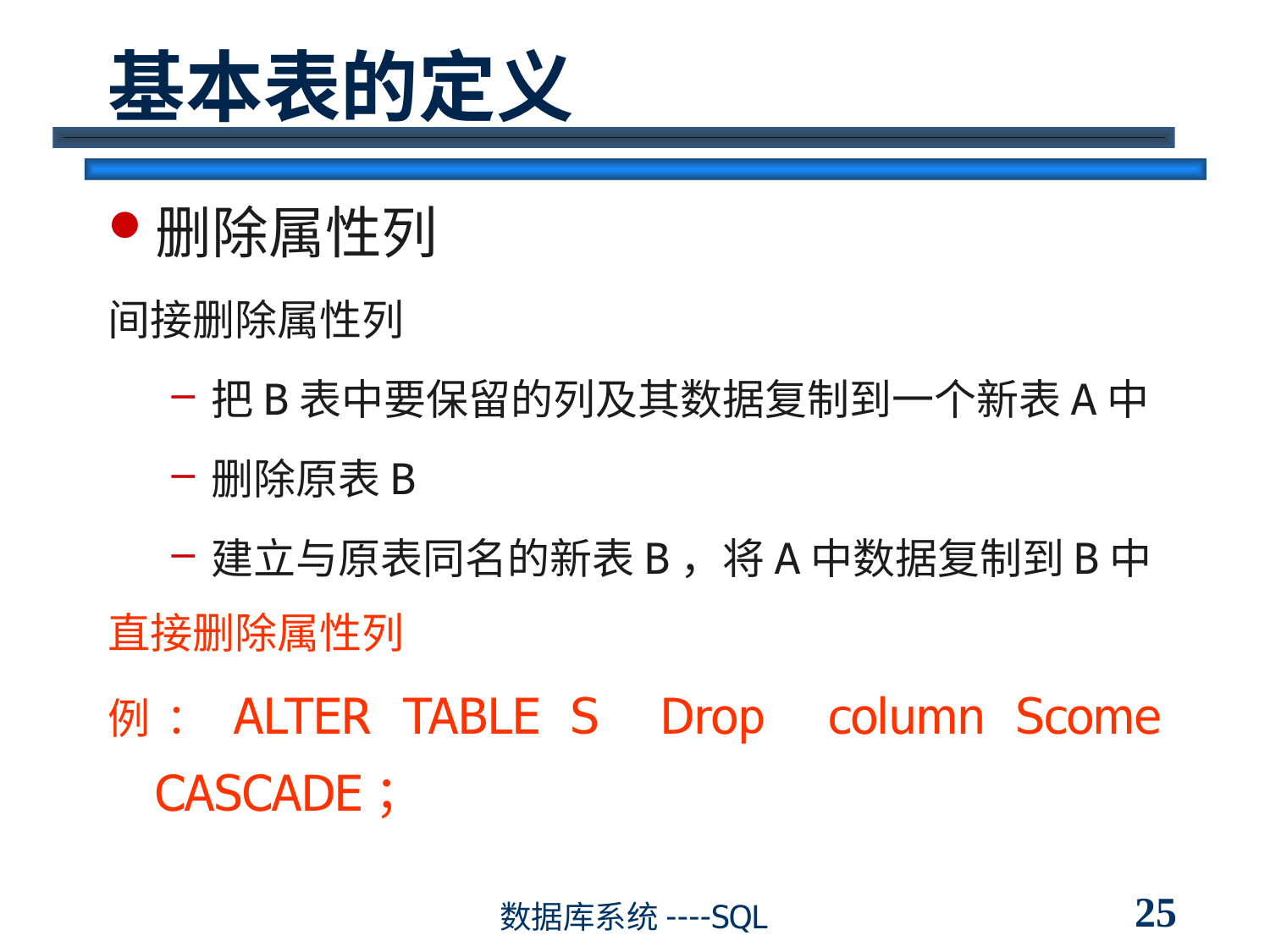

# 基本表的定义
删除属性列
间接删除属性列
把B表中要保留的列及其数据复制到一个新表A中
删除原表B
建立与原表同名的新表B，将A中数据复制到B中
直接删除属性列
例：ALTER TABLE S  Drop  column Scome CASCADE；
25
数据库系统----SQL